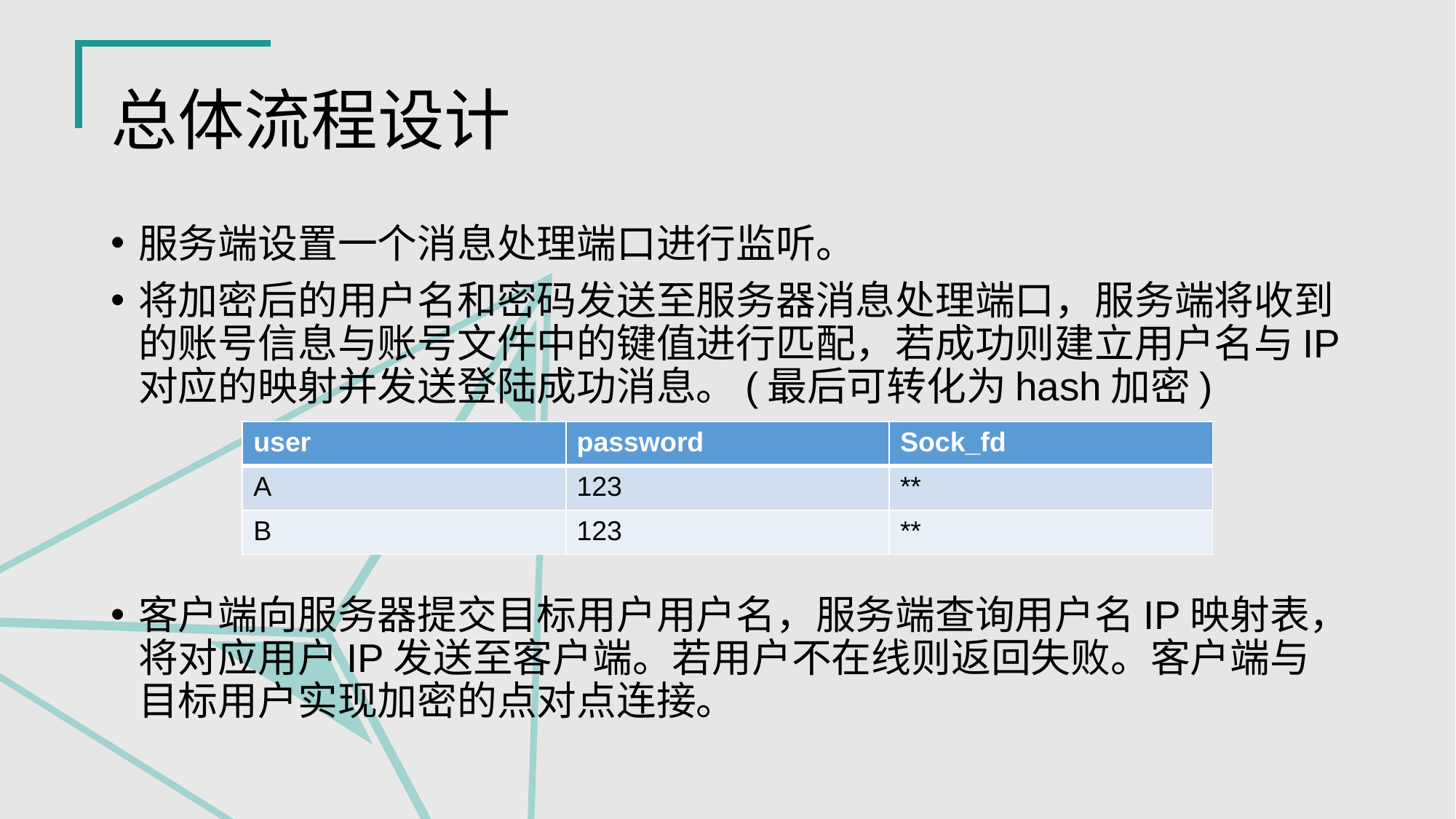

# 总体流程设计
服务端设置一个消息处理端口进行监听。
将加密后的用户名和密码发送至服务器消息处理端口，服务端将收到的账号信息与账号文件中的键值进行匹配，若成功则建立用户名与IP对应的映射并发送登陆成功消息。(最后可转化为hash加密)

客户端向服务器提交目标用户用户名，服务端查询用户名IP映射表，将对应用户IP发送至客户端。若用户不在线则返回失败。客户端与目标用户实现加密的点对点连接。

| user | password | Sock\_fd |
| --- | --- | --- |
| A | 123 | \*\* |
| B | 123 | \*\* |